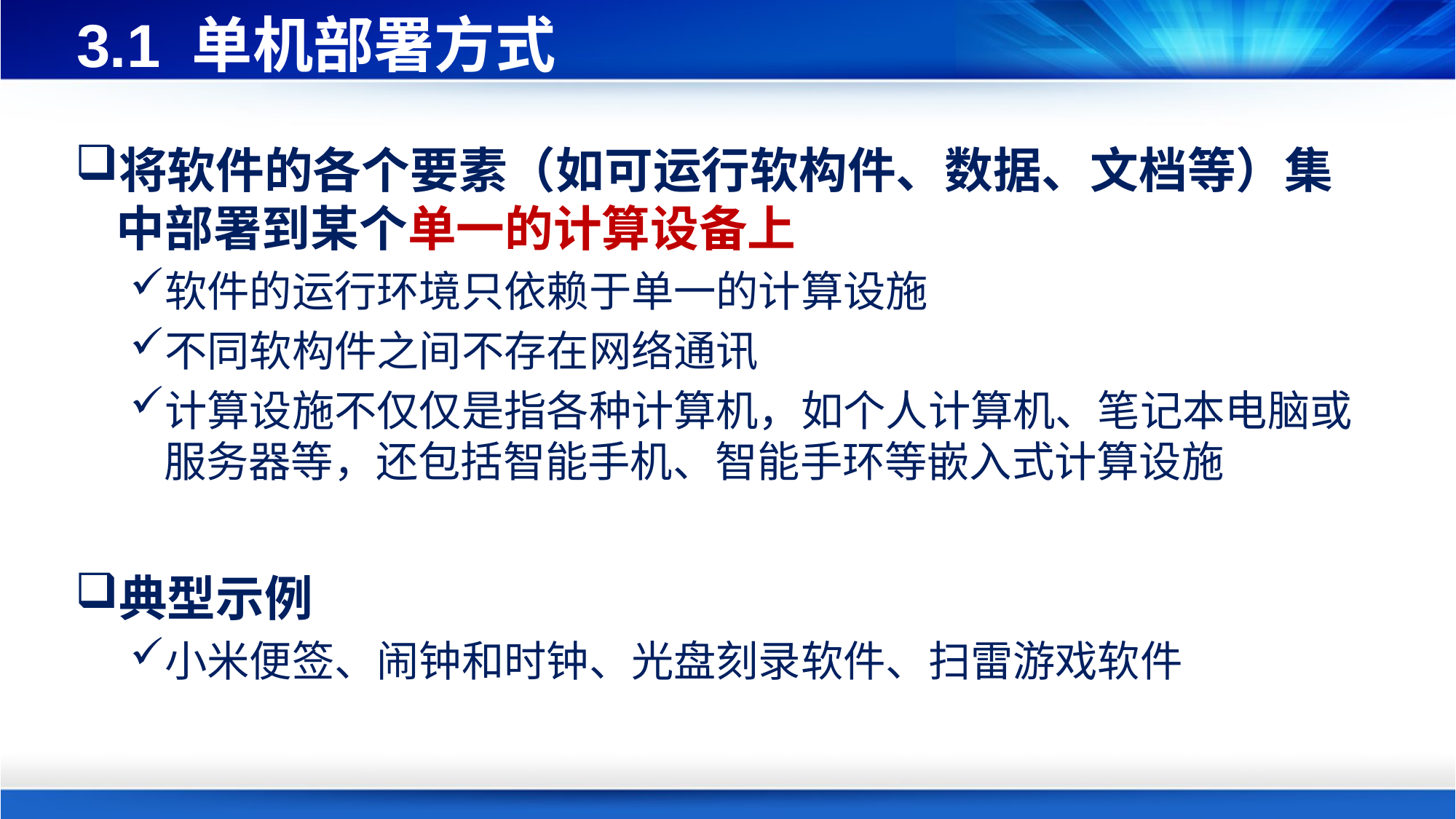

# 3.1 单机部署方式
将软件的各个要素（如可运行软构件、数据、文档等）集中部署到某个单一的计算设备上
软件的运行环境只依赖于单一的计算设施
不同软构件之间不存在网络通讯
计算设施不仅仅是指各种计算机，如个人计算机、笔记本电脑或服务器等，还包括智能手机、智能手环等嵌入式计算设施

典型示例
小米便签、闹钟和时钟、光盘刻录软件、扫雷游戏软件